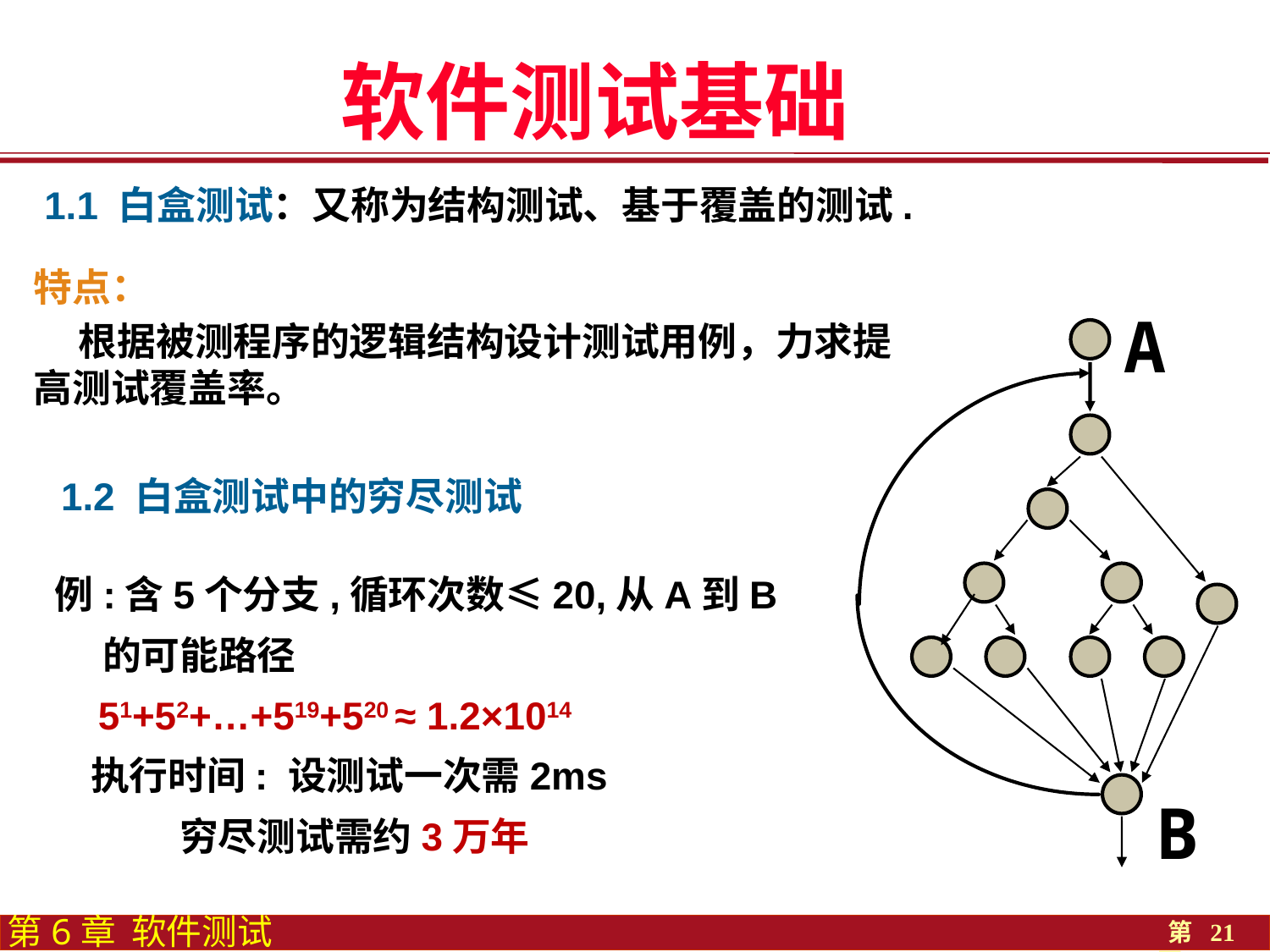

软件测试基础
1.1 白盒测试：又称为结构测试、基于覆盖的测试.
特点：
    根据被测程序的逻辑结构设计测试用例，力求提高测试覆盖率。
A

1.2 白盒测试中的穷尽测试

例:含5个分支,循环次数≤20,从A到B的可能路径
    51+52+…+519+520 ≈ 1.2×1014
   执行时间: 设测试一次需2ms
             穷尽测试需约3万年

B